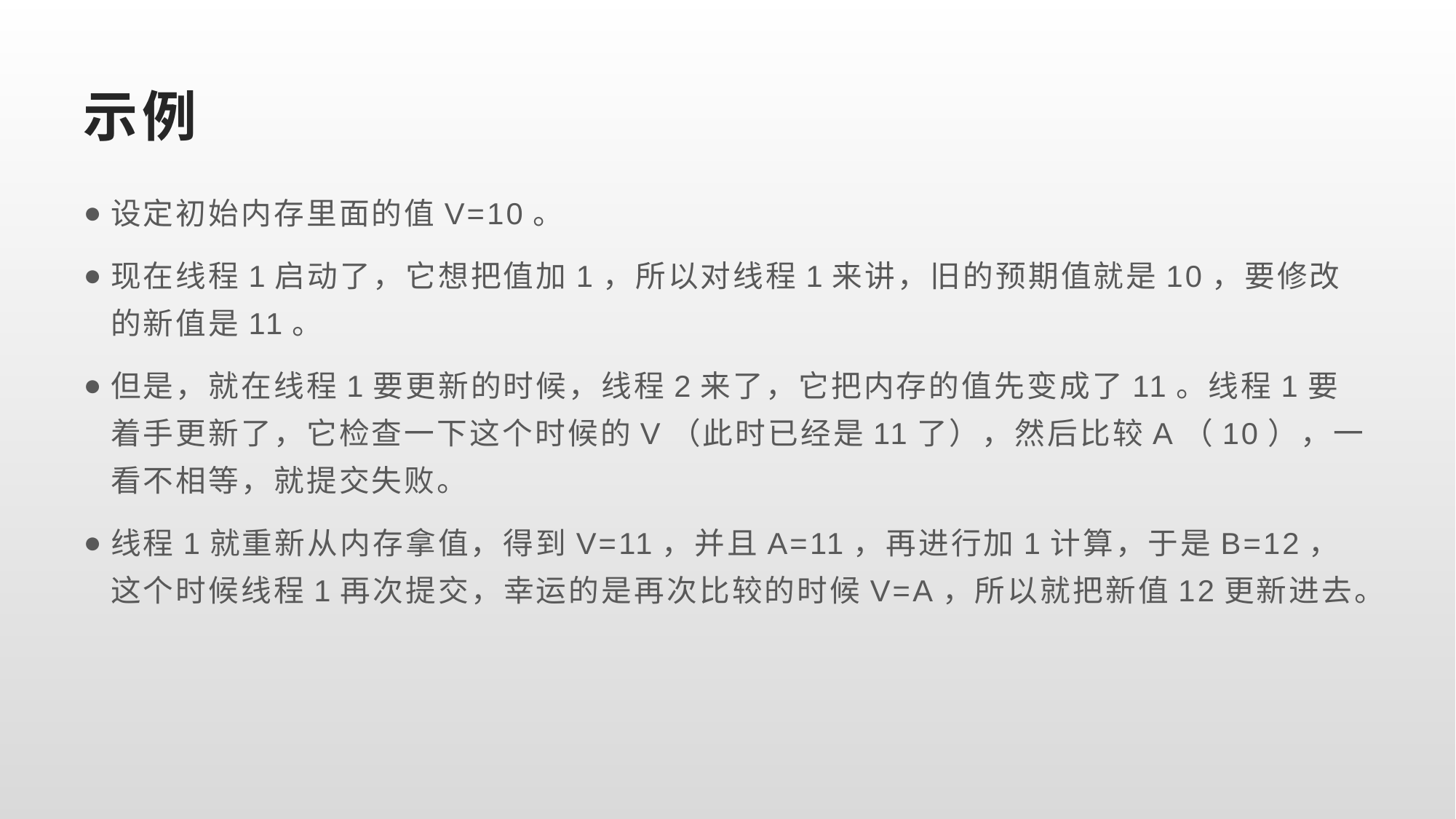

# 示例
设定初始内存里面的值V=10。
现在线程1启动了，它想把值加1，所以对线程1来讲，旧的预期值就是10，要修改的新值是11。
但是，就在线程1要更新的时候，线程2来了，它把内存的值先变成了11。线程1要着手更新了，它检查一下这个时候的V（此时已经是11了），然后比较A（10），一看不相等，就提交失败。
线程1就重新从内存拿值，得到V=11，并且A=11，再进行加1计算，于是B=12，这个时候线程1再次提交，幸运的是再次比较的时候V=A，所以就把新值12更新进去。